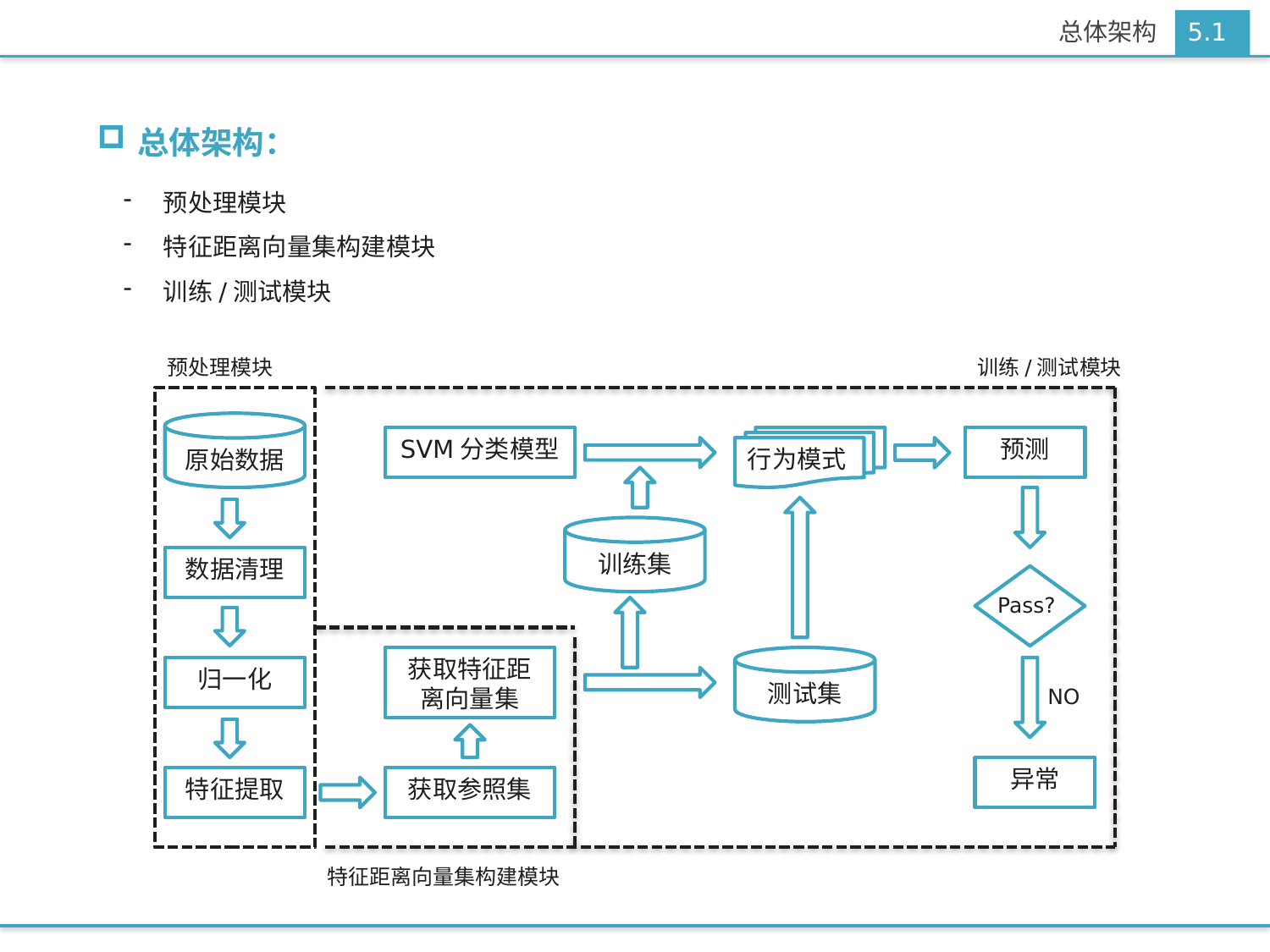

5.1
总体架构
总体架构：
预处理模块
特征距离向量集构建模块
训练/测试模块
预处理模块
训练/测试模块

原始数据
SVM分类模型
行为模式
预测

训练集
数据清理

获取特征距离向量集
测试集
归一化

NO

异常
获取参照集
特征提取

特征距离向量集构建模块

Pass?